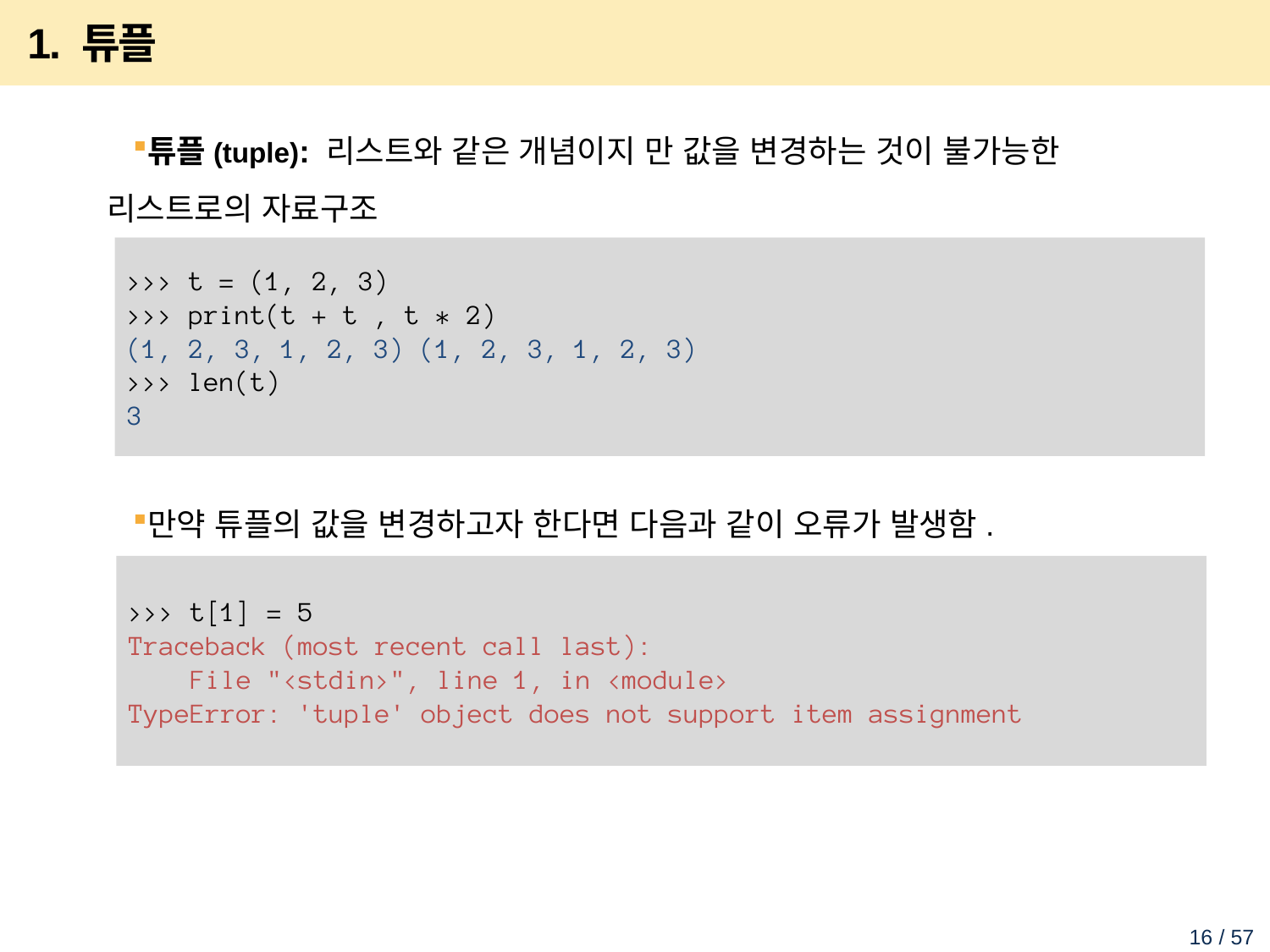

# 1. 튜플
튜플(tuple): 리스트와 같은 개념이지 만 값을 변경하는 것이 불가능한 리스트로의 자료구조

만약 튜플의 값을 변경하고자 한다면 다음과 같이 오류가 발생함.

>>> t = (1, 2, 3)
>>> print(t + t , t * 2)
(1, 2, 3, 1, 2, 3) (1, 2, 3, 1, 2, 3)
>>> len(t)
3
>>> t[1] = 5
Traceback (most recent call last):
    File "<stdin>", line 1, in <module>
TypeError: 'tuple' object does not support item assignment